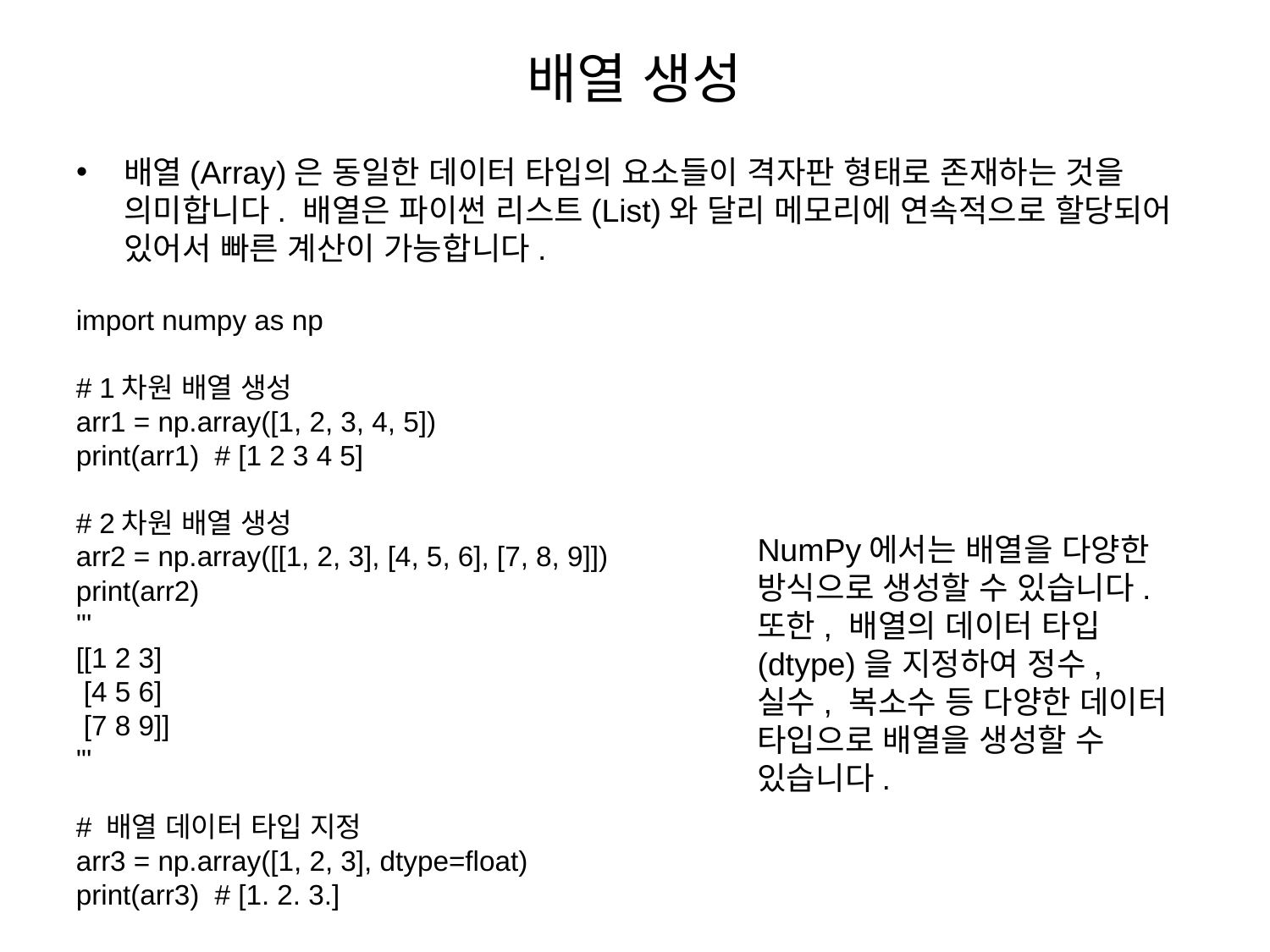

# 배열 생성
배열(Array)은 동일한 데이터 타입의 요소들이 격자판 형태로 존재하는 것을 의미합니다. 배열은 파이썬 리스트(List)와 달리 메모리에 연속적으로 할당되어 있어서 빠른 계산이 가능합니다.
import numpy as np

# 1차원 배열 생성
arr1 = np.array([1, 2, 3, 4, 5])
print(arr1)  # [1 2 3 4 5]

# 2차원 배열 생성
arr2 = np.array([[1, 2, 3], [4, 5, 6], [7, 8, 9]])
print(arr2)
'''
[[1 2 3]
 [4 5 6]
 [7 8 9]]
'''

# 배열 데이터 타입 지정
arr3 = np.array([1, 2, 3], dtype=float)
print(arr3)  # [1. 2. 3.]
NumPy에서는 배열을 다양한 방식으로 생성할 수 있습니다. 또한, 배열의 데이터 타입(dtype)을 지정하여 정수, 실수, 복소수 등 다양한 데이터 타입으로 배열을 생성할 수 있습니다.